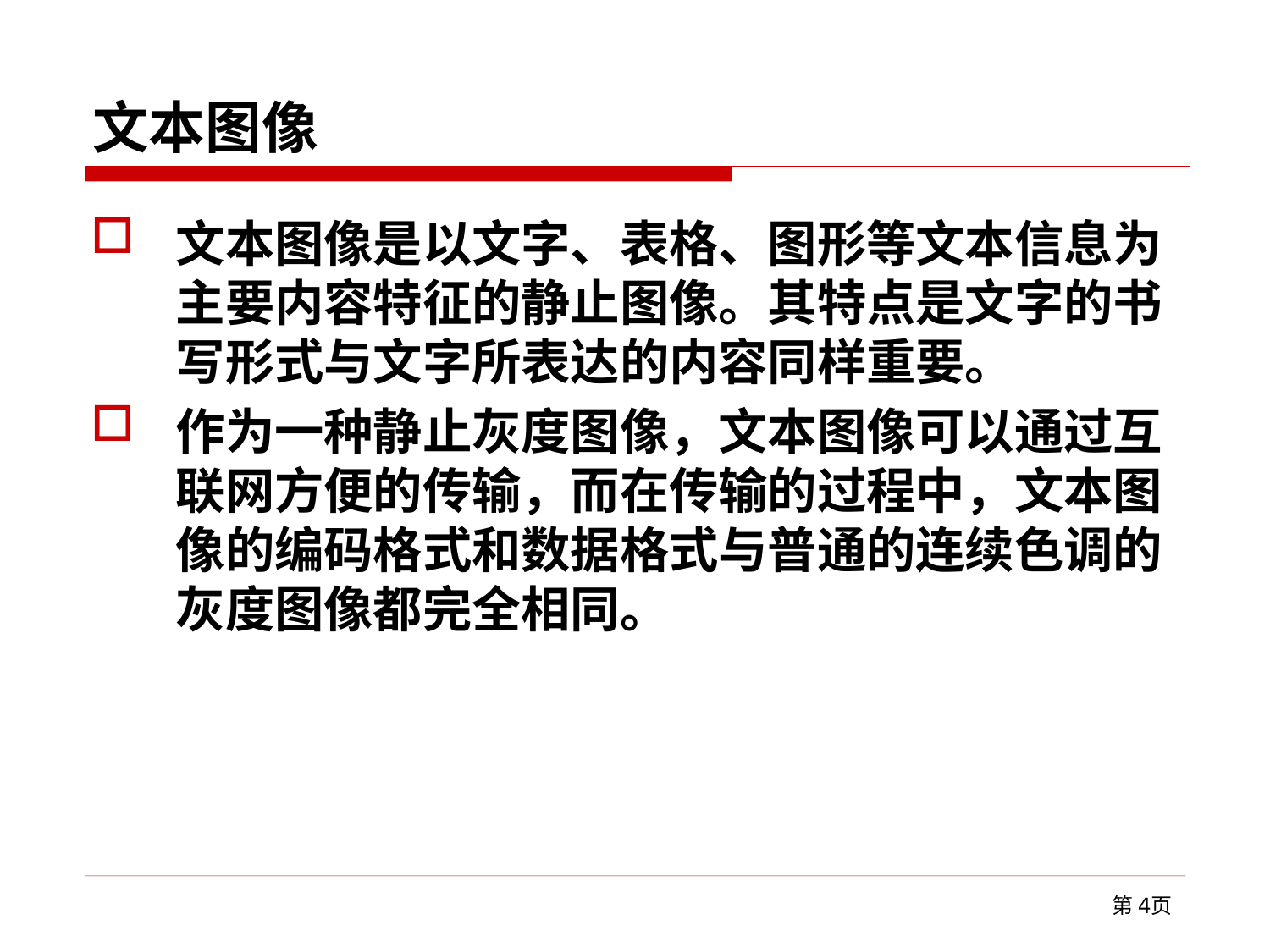

# 文本图像
文本图像是以文字、表格、图形等文本信息为主要内容特征的静止图像。其特点是文字的书写形式与文字所表达的内容同样重要。
作为一种静止灰度图像，文本图像可以通过互联网方便的传输，而在传输的过程中，文本图像的编码格式和数据格式与普通的连续色调的灰度图像都完全相同。
4